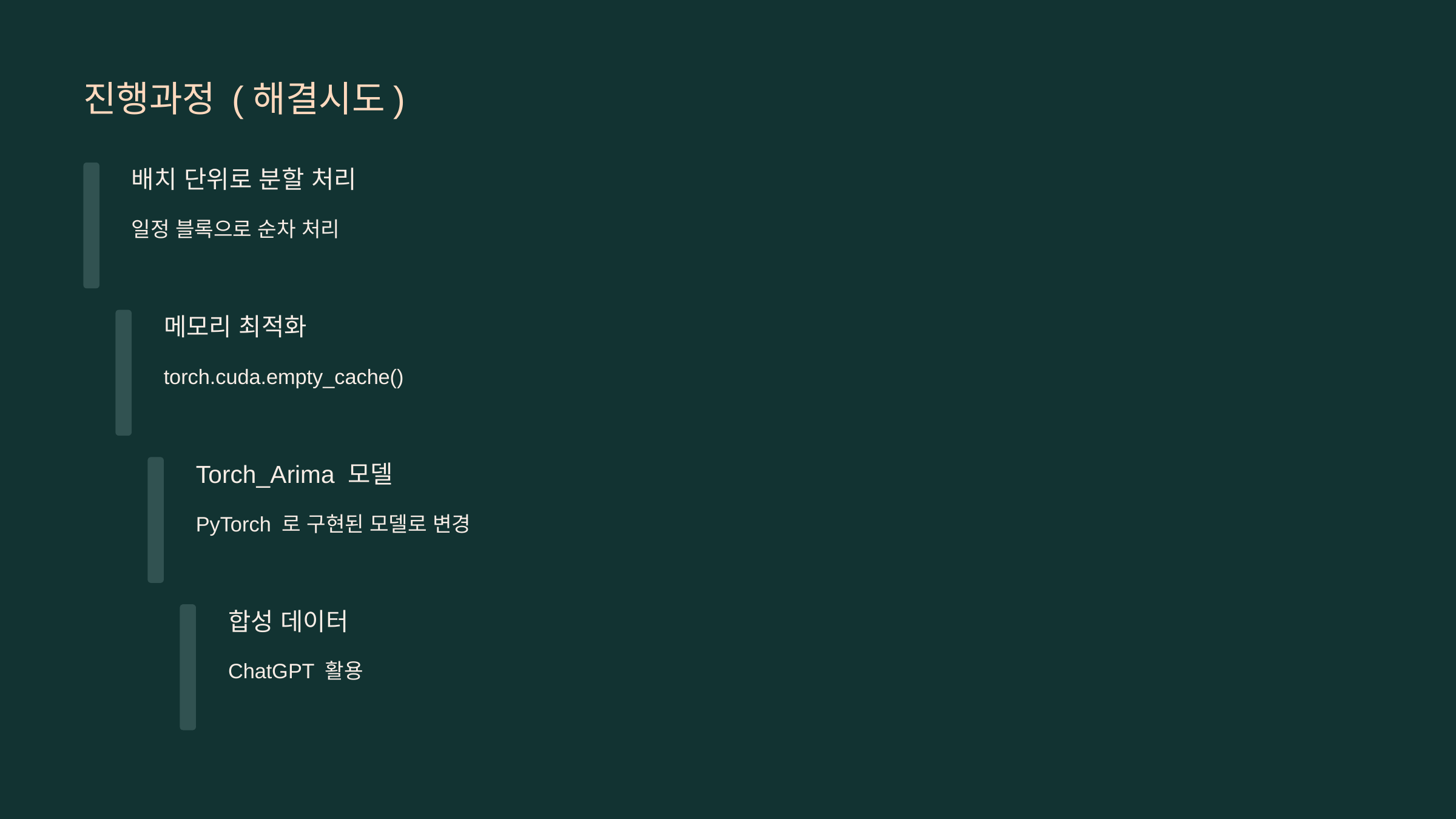

진행과정 (해결시도)

배치 단위로 분할 처리
일정 블록으로 순차 처리

메모리 최적화
torch.cuda.empty_cache()

Torch_Arima 모델
PyTorch 로 구현된 모델로 변경

합성 데이터
ChatGPT 활용